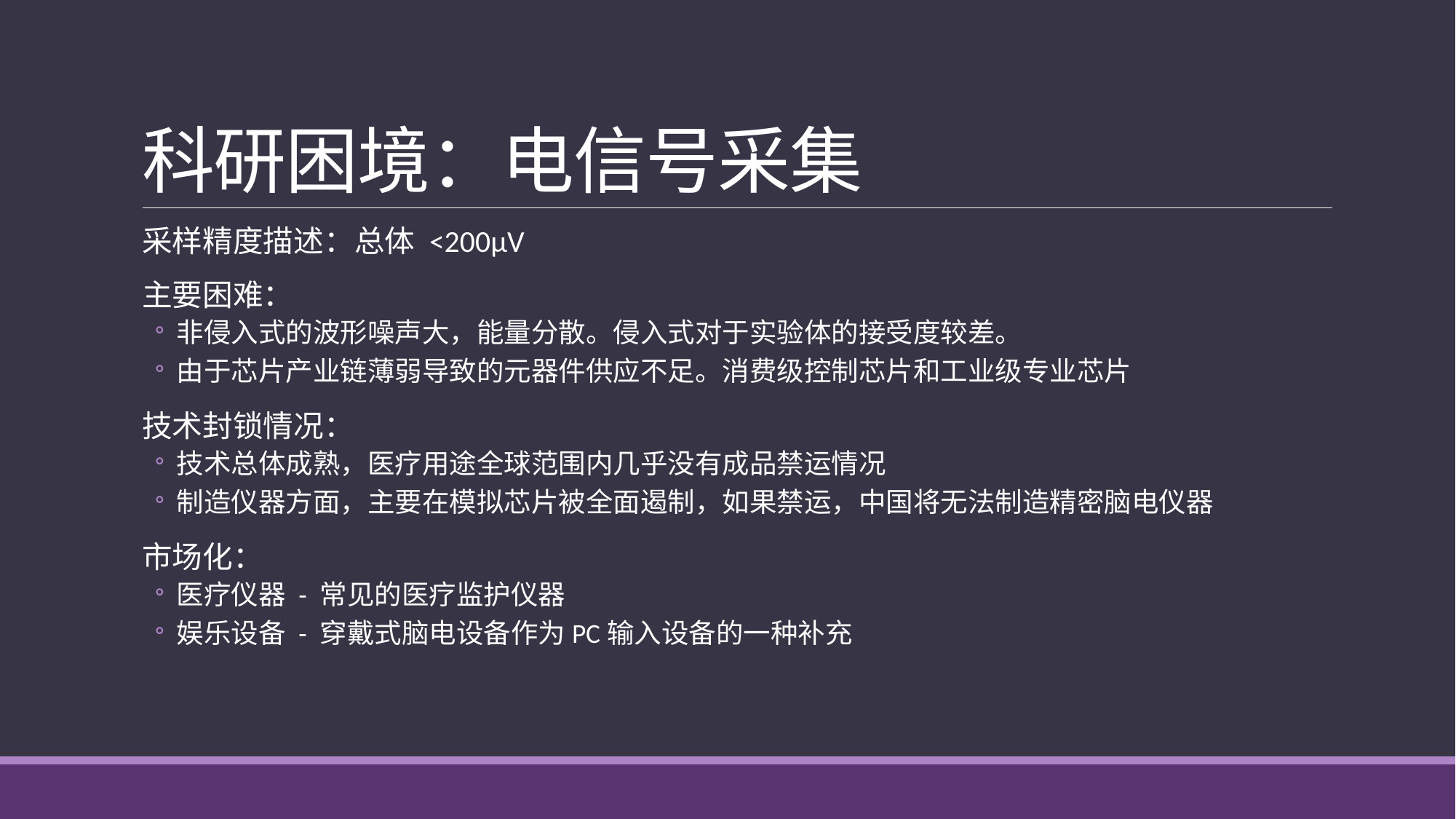

# 科研困境：电信号采集
采样精度描述：总体 <200μV
主要困难：
非侵入式的波形噪声大，能量分散。侵入式对于实验体的接受度较差。
由于芯片产业链薄弱导致的元器件供应不足。消费级控制芯片和工业级专业芯片
技术封锁情况：
技术总体成熟，医疗用途全球范围内几乎没有成品禁运情况
制造仪器方面，主要在模拟芯片被全面遏制，如果禁运，中国将无法制造精密脑电仪器
市场化：
医疗仪器 - 常见的医疗监护仪器
娱乐设备 - 穿戴式脑电设备作为PC输入设备的一种补充